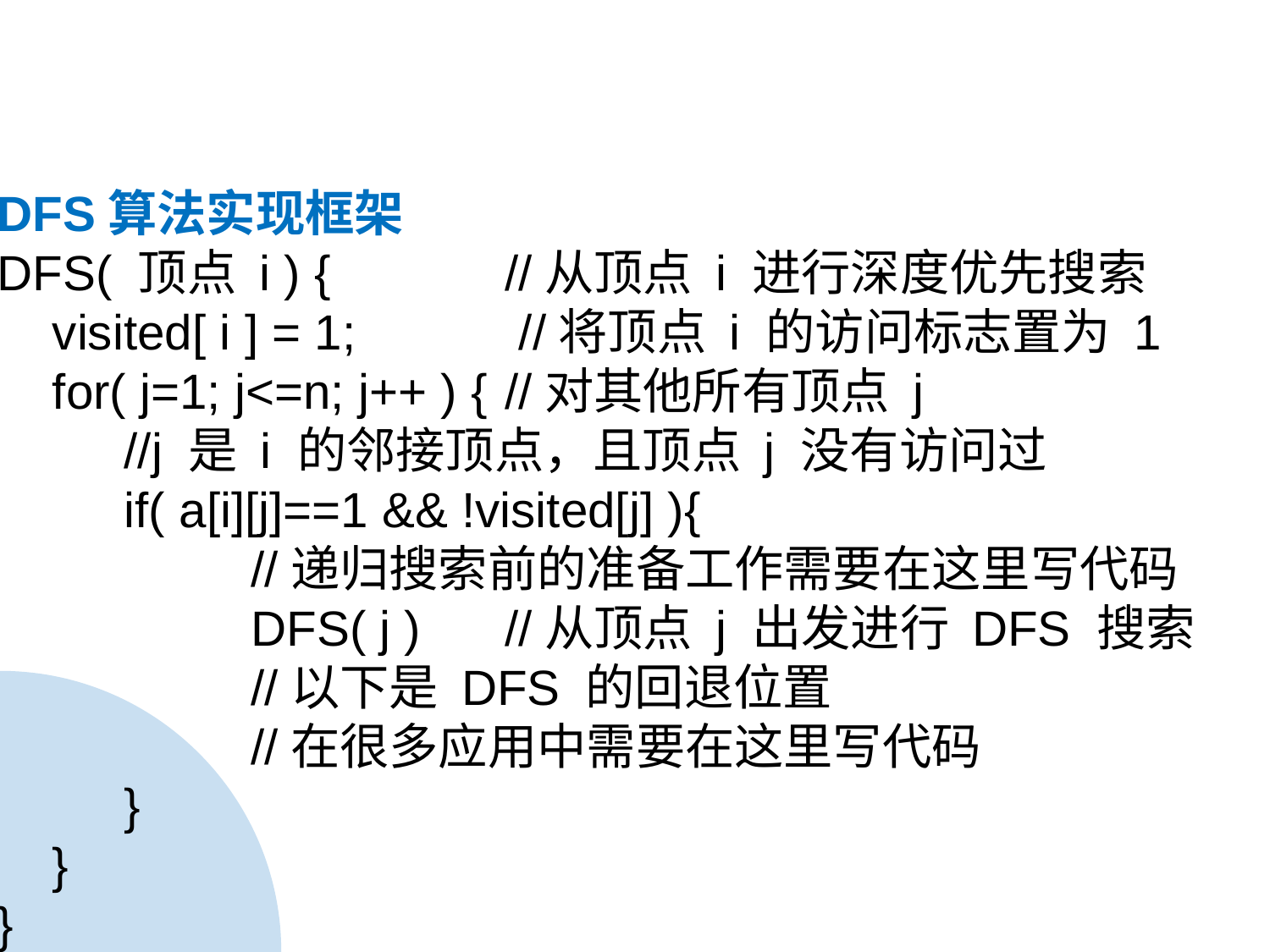

DFS算法实现框架
DFS( 顶点 i ) { 		//从顶点 i 进行深度优先搜索
    visited[ i ] = 1;		 //将顶点 i 的访问标志置为 1
    for( j=1; j<=n; j++ ) { 	//对其他所有顶点 j
	//j 是 i 的邻接顶点，且顶点 j 没有访问过
	if( a[i][j]==1 && !visited[j] ){
		//递归搜索前的准备工作需要在这里写代码
		DFS( j ) 	//从顶点 j 出发进行 DFS 搜索
		//以下是 DFS 的回退位置
		//在很多应用中需要在这里写代码
	}
    }
}